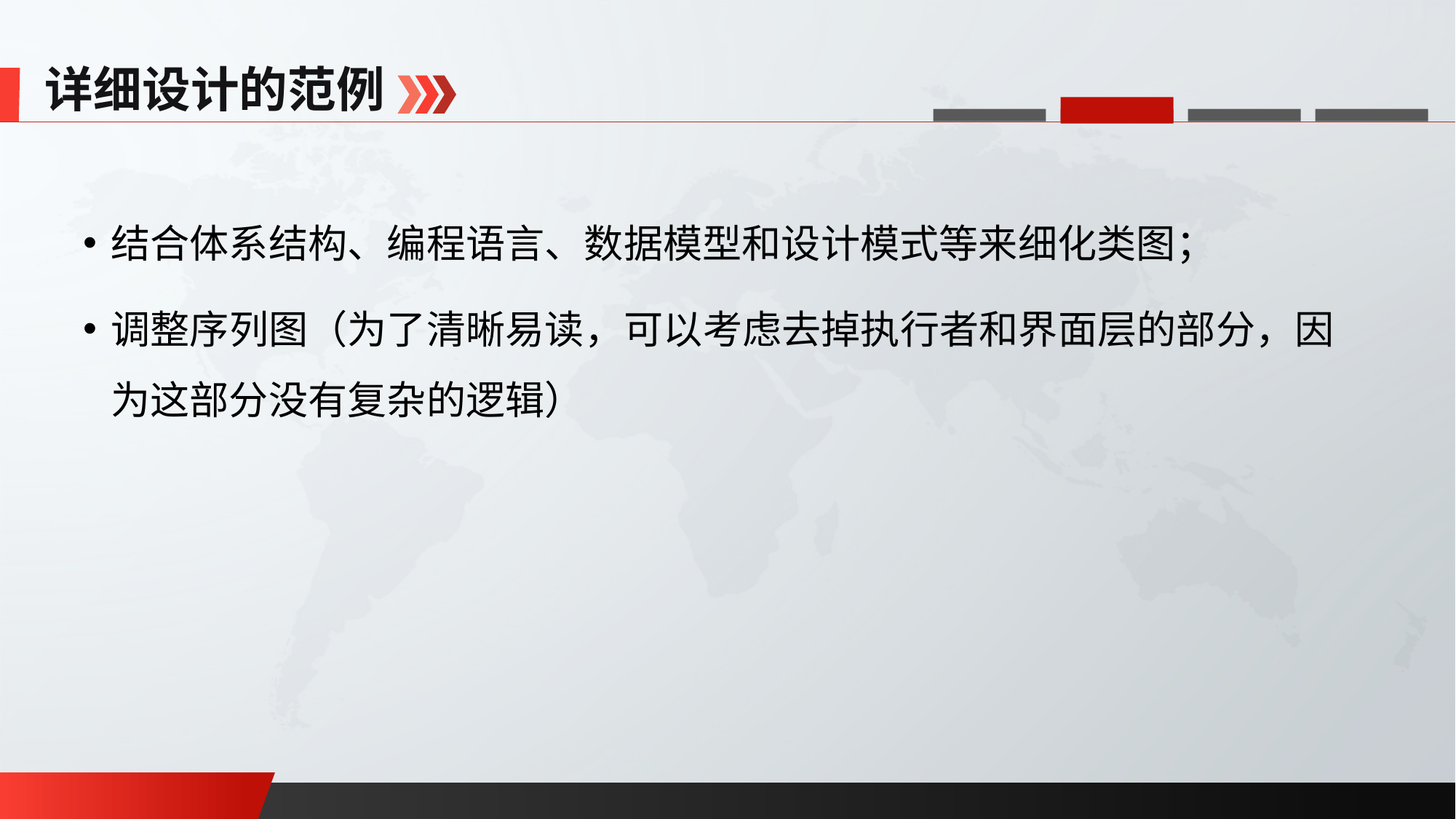

详细设计的范例

结合体系结构、编程语言、数据模型和设计模式等来细化类图；
调整序列图（为了清晰易读，可以考虑去掉执行者和界面层的部分，因为这部分没有复杂的逻辑）